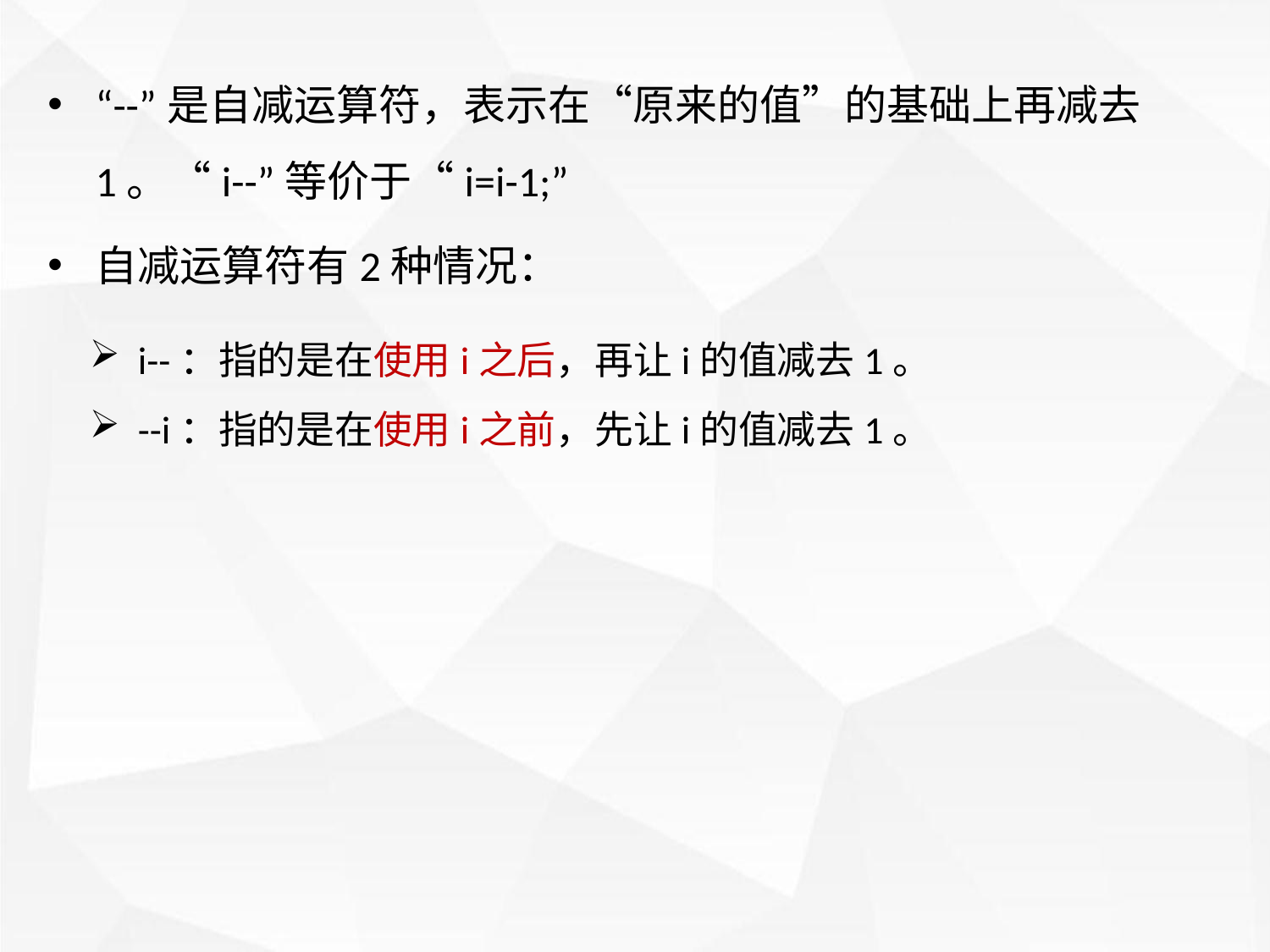

“--”是自减运算符，表示在“原来的值”的基础上再减去1。“i--”等价于“i=i-1;”
自减运算符有2种情况：
 i--：指的是在使用i之后，再让i的值减去1。
 --i：指的是在使用i之前，先让i的值减去1。